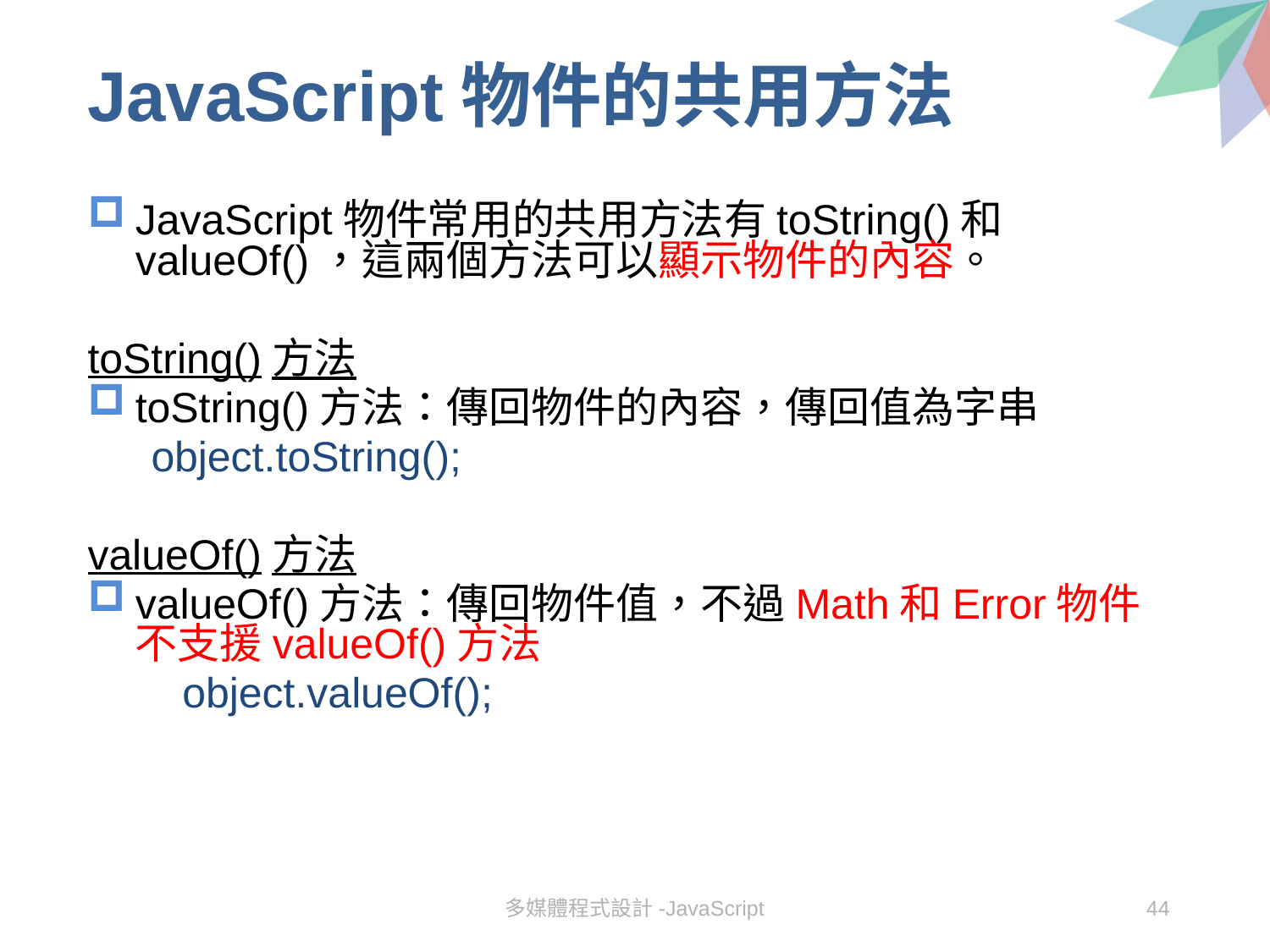

# JavaScript物件的共用方法
JavaScript物件常用的共用方法有toString()和valueOf()，這兩個方法可以顯示物件的內容。

toString()方法
toString()方法：傳回物件的內容，傳回值為字串
object.toString();

valueOf()方法
valueOf()方法：傳回物件值，不過Math和Error物件不支援valueOf()方法
　　object.valueOf();
多媒體程式設計-JavaScript
44